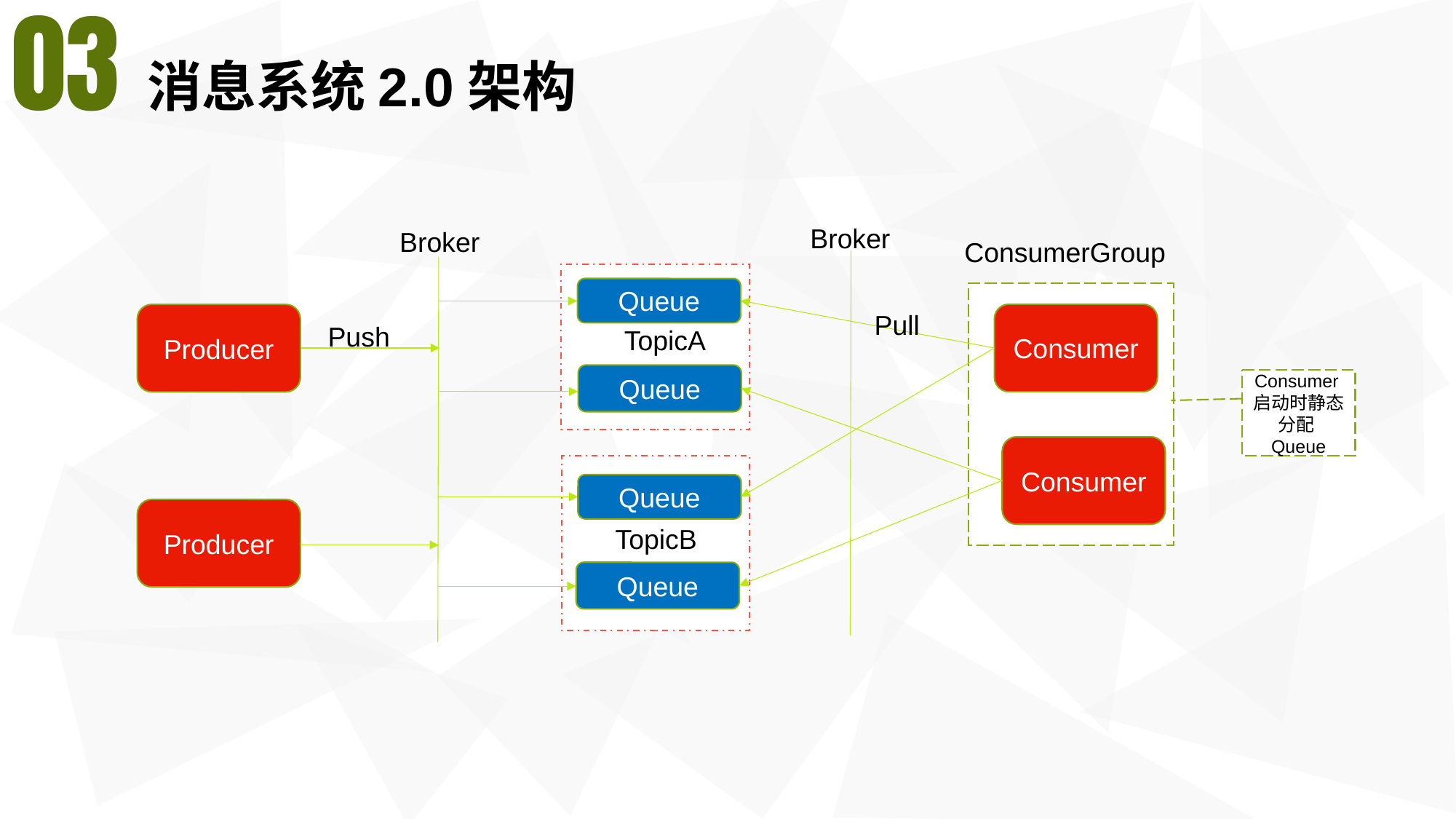

03
消息系统2.0架构
Broker
Broker
ConsumerGroup

Queue

Pull
Consumer
Producer
Push
TopicA
Queue
Consumer启动时静态分配Queue
Consumer

Queue
Producer
TopicB
Queue